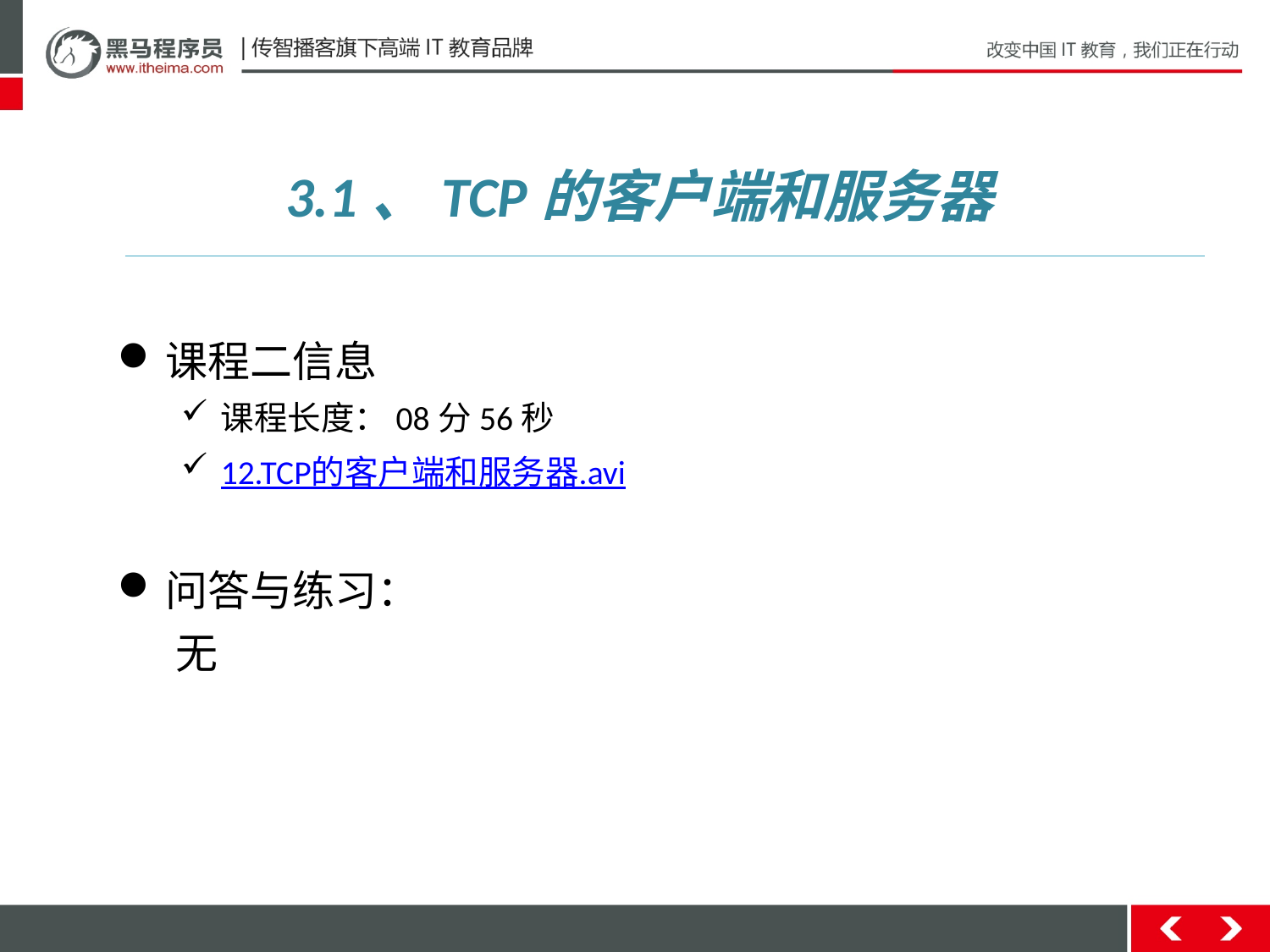

3.1、TCP的客户端和服务器

课程二信息
课程长度：08分56秒
12.TCP的客户端和服务器.avi

问答与练习：
     无